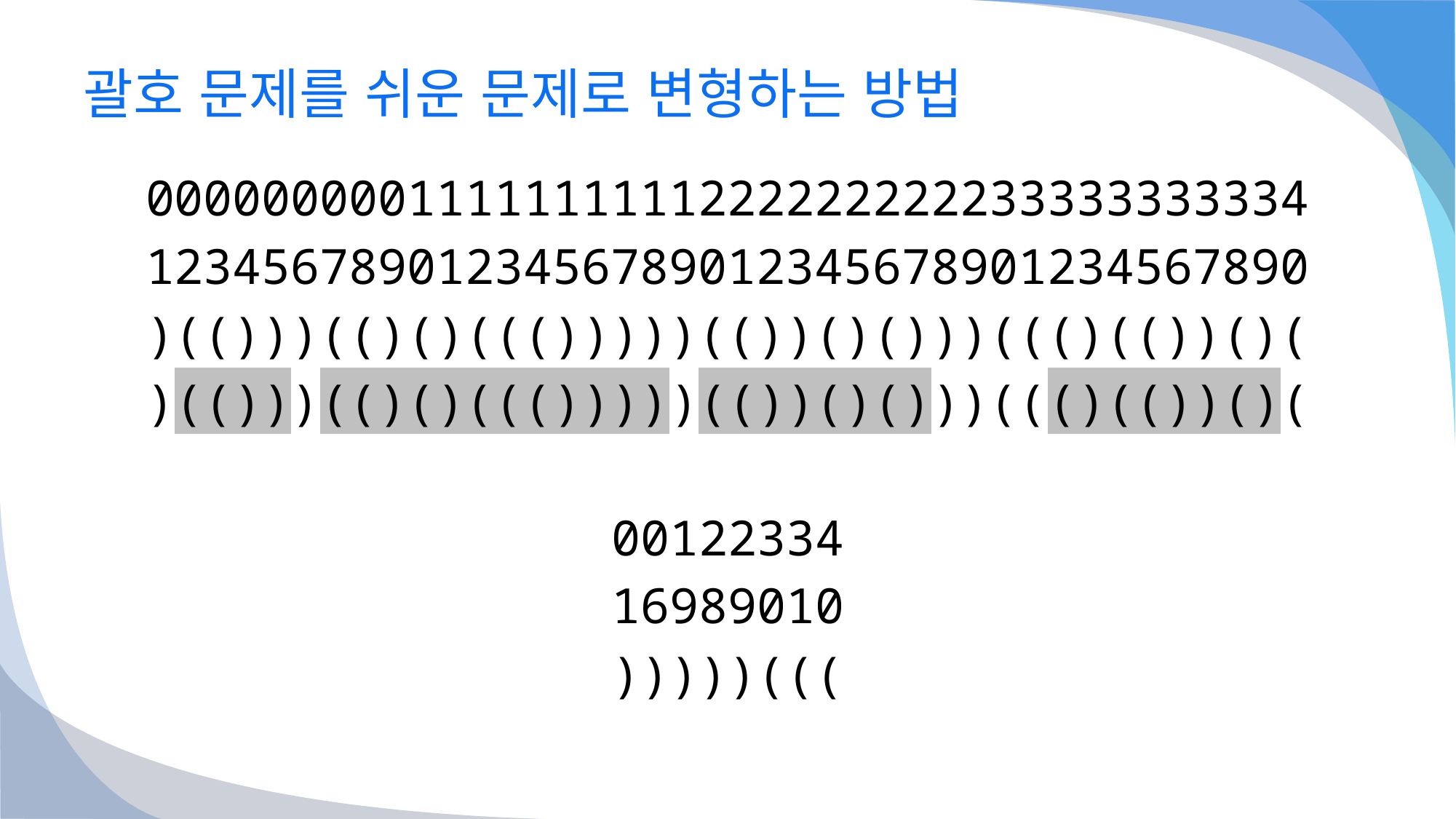

# 괄호 문제를 쉬운 문제로 변형하는 방법
0000000001111111111222222222233333333334
1234567890123456789012345678901234567890
)(()))(()()((()))))(())()()))((()(())()(
)(()))(()()((()))))(())()()))((()(())()(

00122334
16989010
)))))(((